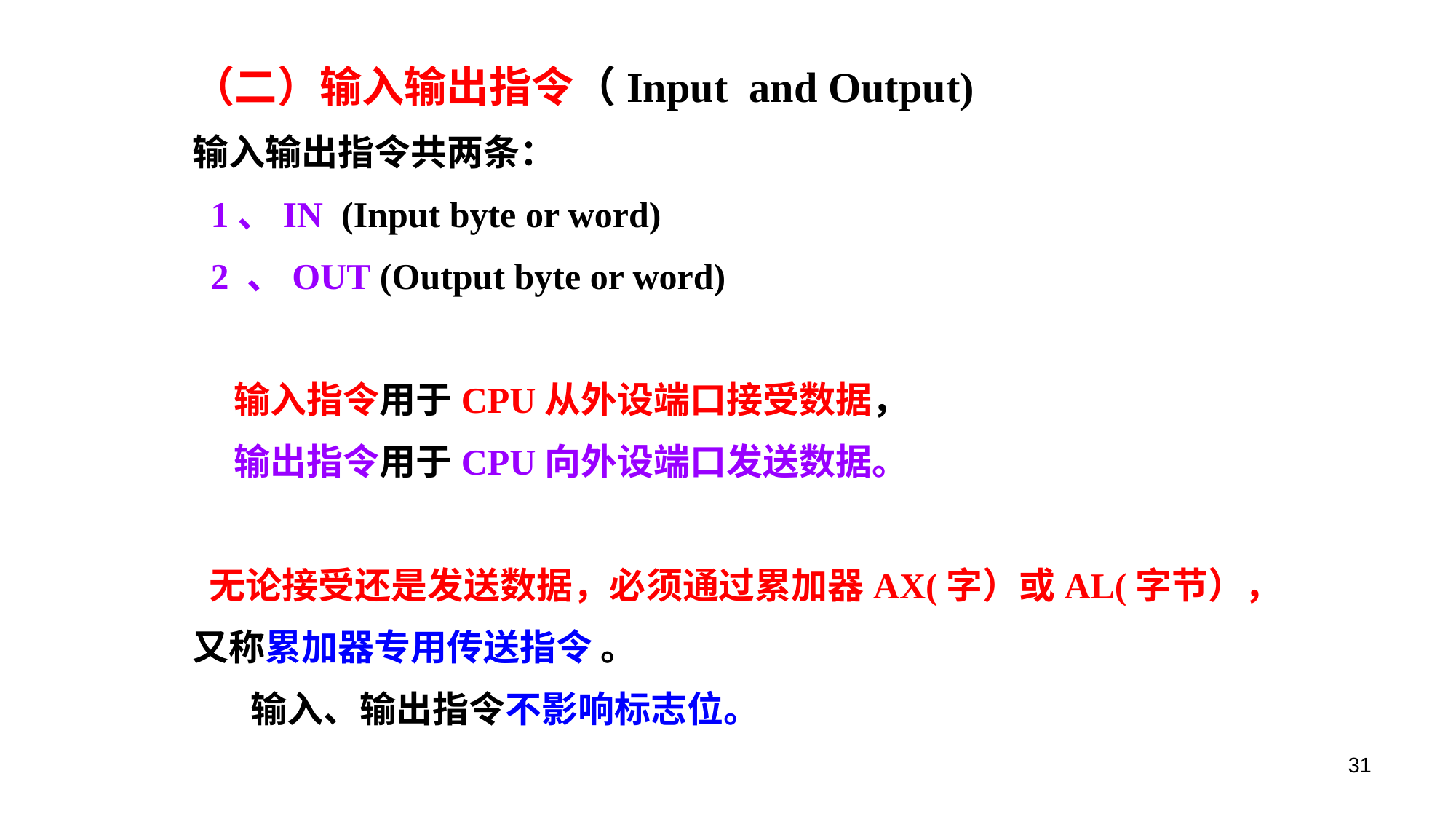

（二）输入输出指令（Input  and Output)
输入输出指令共两条：
  1、IN  (Input byte or word)
  2 、OUT (Output byte or word)

    输入指令用于CPU从外设端口接受数据，
    输出指令用于CPU向外设端口发送数据。

 无论接受还是发送数据，必须通过累加器AX(字）或AL(字节），
又称累加器专用传送指令 。
      输入、输出指令不影响标志位。
31